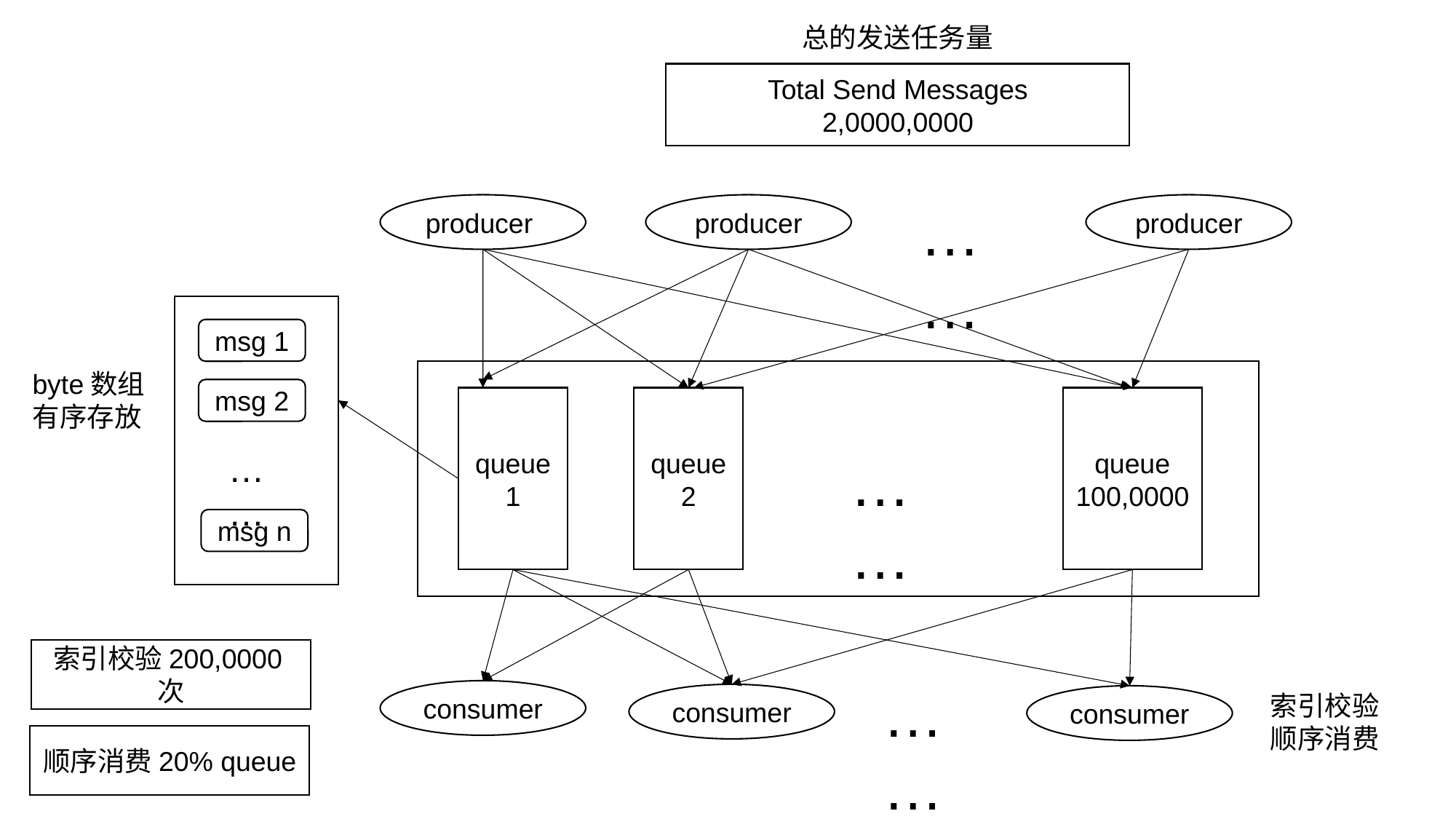

总的发送任务量
Total Send Messages
2,0000,0000
……
producer
producer
producer

msg 1
byte数组
有序存放

msg 2
queue1
queue
2
queue
100,0000
……
……
msg n
索引校验200,0000次
……
consumer
索引校验
顺序消费
consumer
consumer
顺序消费20% queue